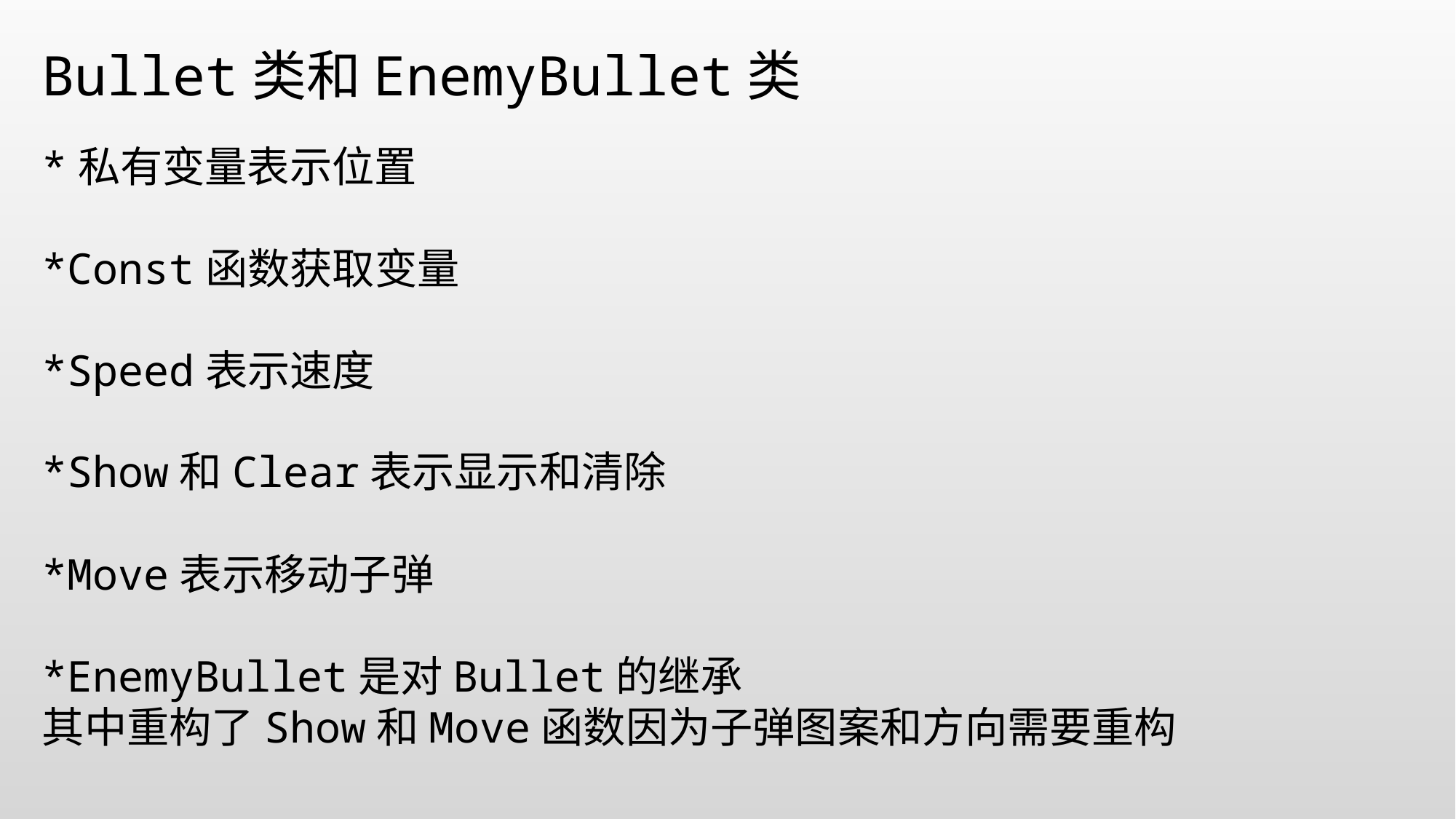

Bullet类和EnemyBullet类

*私有变量表示位置

*Const函数获取变量

*Speed表示速度

*Show和Clear表示显示和清除

*Move表示移动子弹

*EnemyBullet是对Bullet的继承
其中重构了Show和Move函数因为子弹图案和方向需要重构